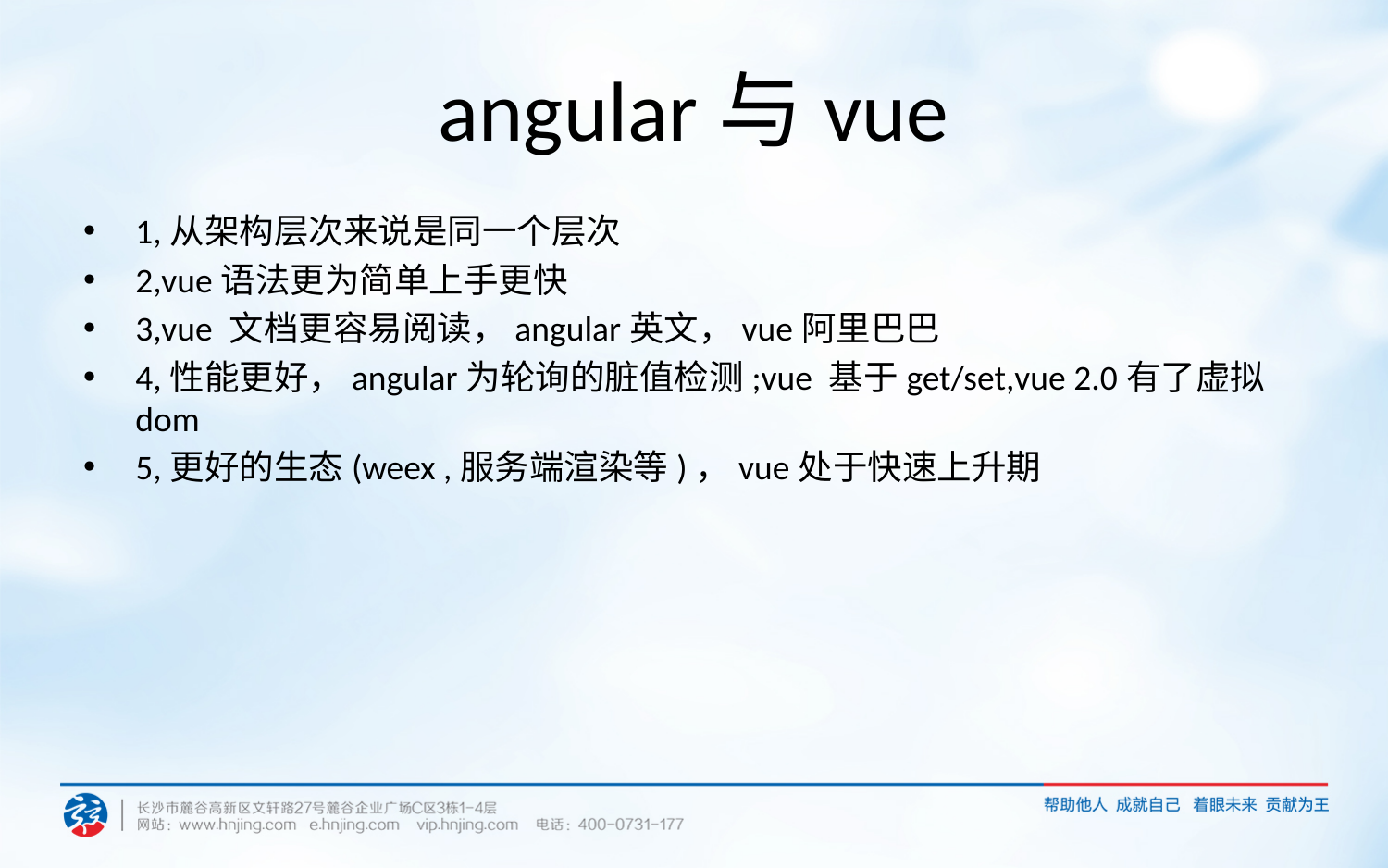

# angular与vue
1,从架构层次来说是同一个层次
2,vue语法更为简单上手更快
3,vue 文档更容易阅读，angular英文，vue阿里巴巴
4,性能更好，angular为轮询的脏值检测;vue 基于get/set,vue 2.0有了虚拟dom
5,更好的生态(weex ,服务端渲染等)，vue处于快速上升期